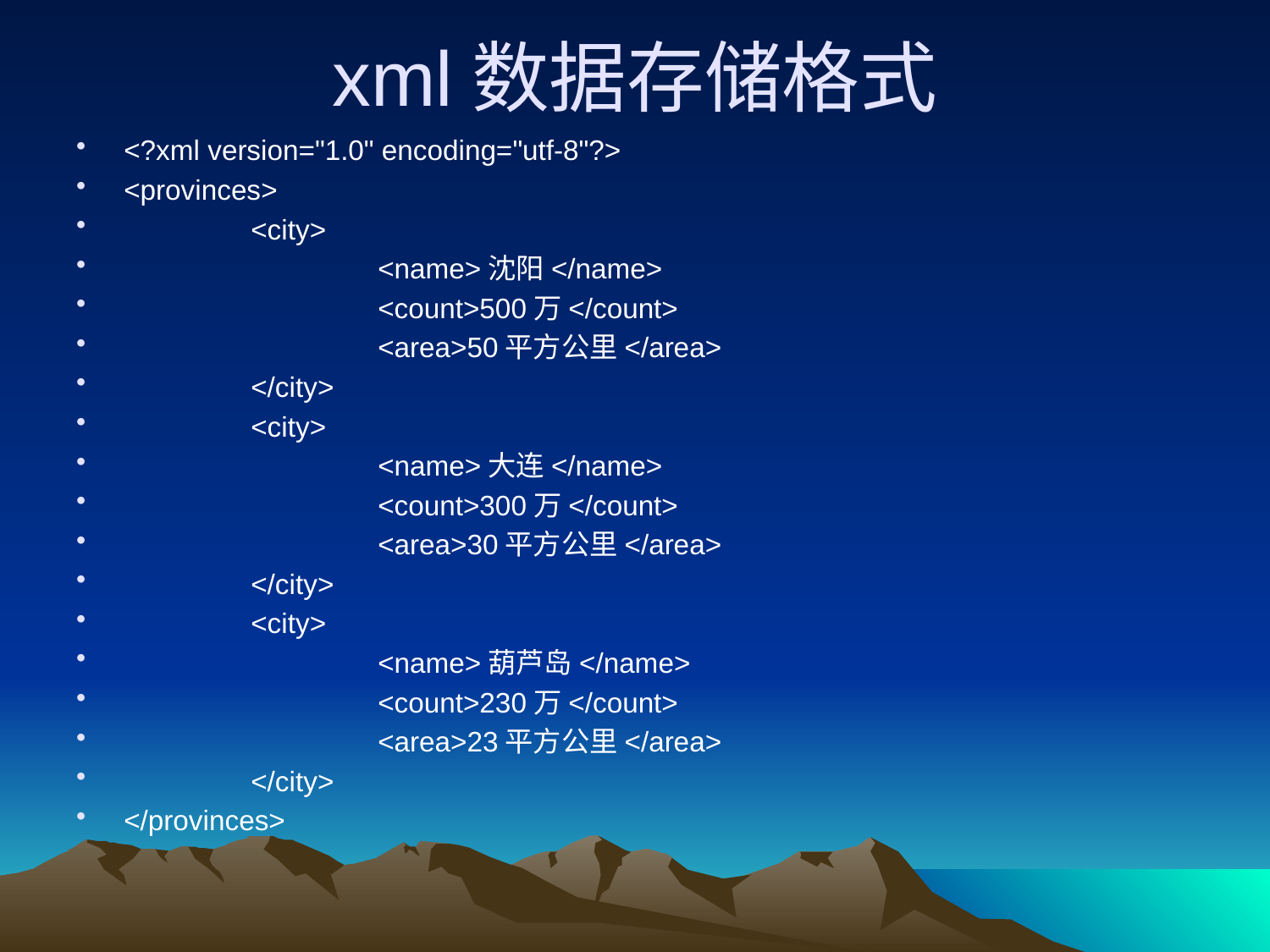

# xml数据存储格式
<?xml version="1.0" encoding="utf-8"?>
<provinces>
	<city>
		<name>沈阳</name>
		<count>500万</count>
		<area>50平方公里</area>
	</city>
	<city>
		<name>大连</name>
		<count>300万</count>
		<area>30平方公里</area>
	</city>
	<city>
		<name>葫芦岛</name>
		<count>230万</count>
		<area>23平方公里</area>
	</city>
</provinces>